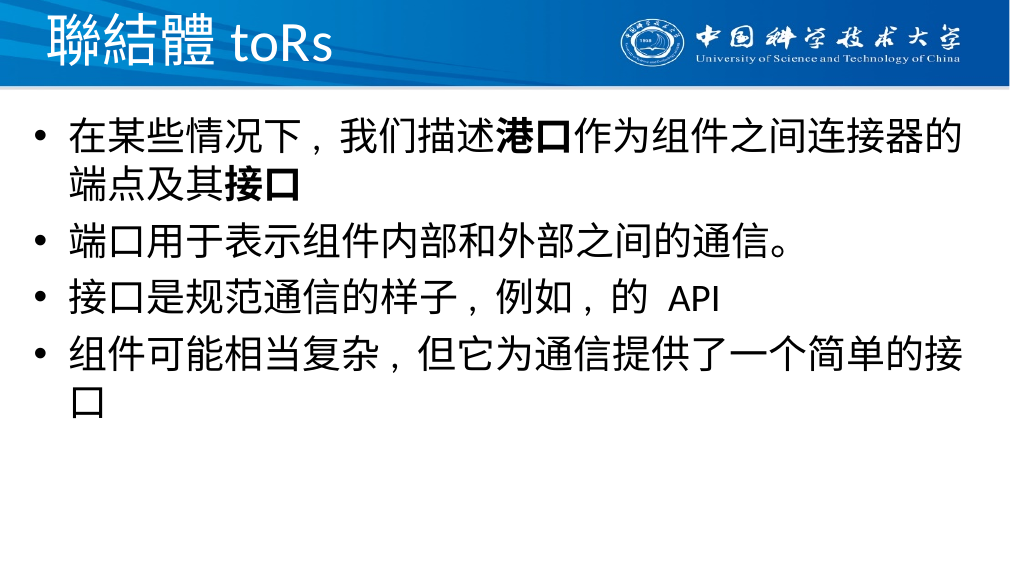

# 聯結體toRs
在某些情况下, 我们描述港口作为组件之间连接器的端点及其接口
端口用于表示组件内部和外部之间的通信。
接口是规范通信的样子, 例如, 的 API
组件可能相当复杂, 但它为通信提供了一个简单的接口